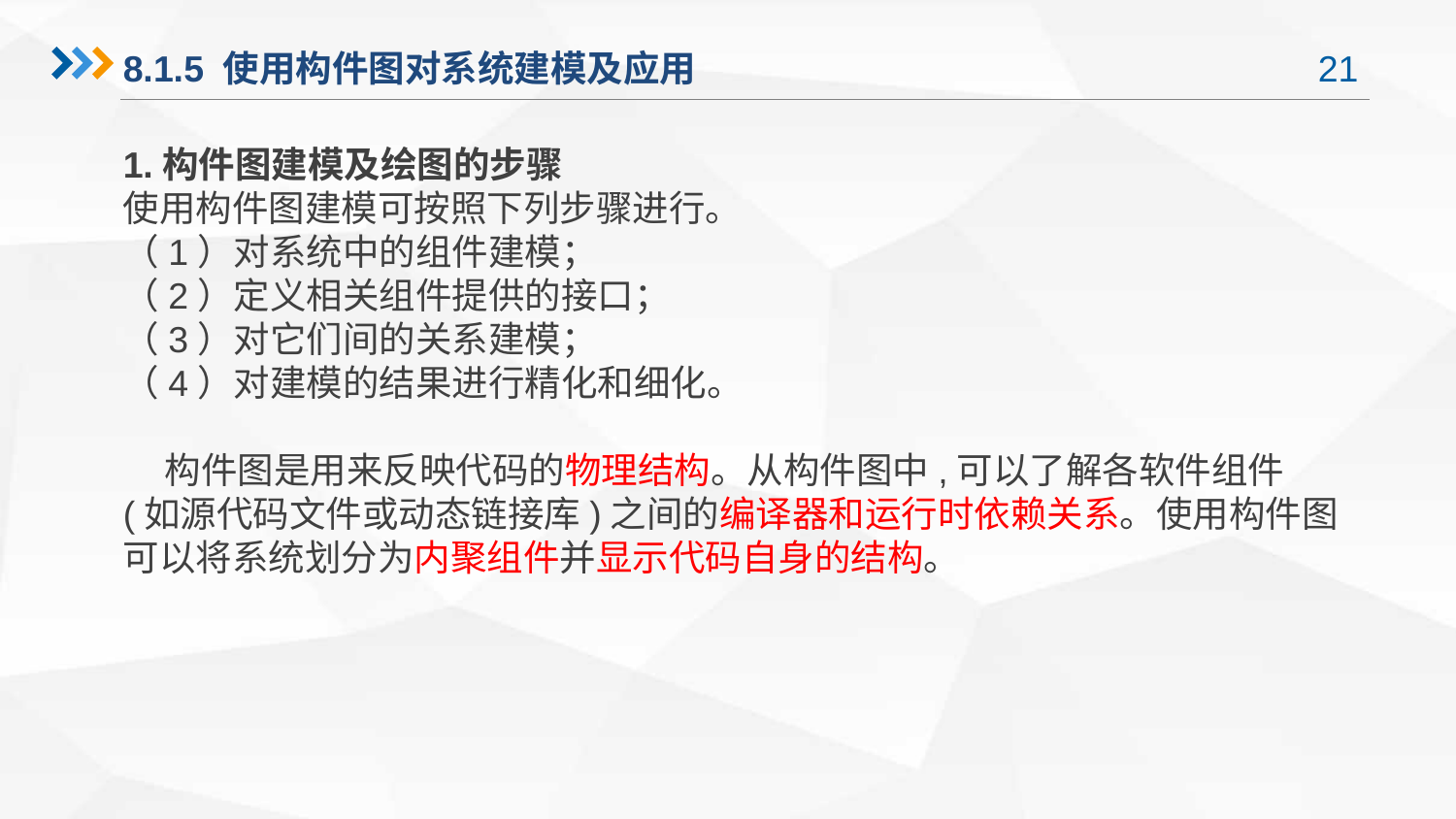

8.1.5 使用构件图对系统建模及应用
1.构件图建模及绘图的步骤
使用构件图建模可按照下列步骤进行。
（1）对系统中的组件建模；
（2）定义相关组件提供的接口；
（3）对它们间的关系建模；
（4）对建模的结果进行精化和细化。

    构件图是用来反映代码的物理结构。从构件图中,可以了解各软件组件(如源代码文件或动态链接库)之间的编译器和运行时依赖关系。使用构件图可以将系统划分为内聚组件并显示代码自身的结构。